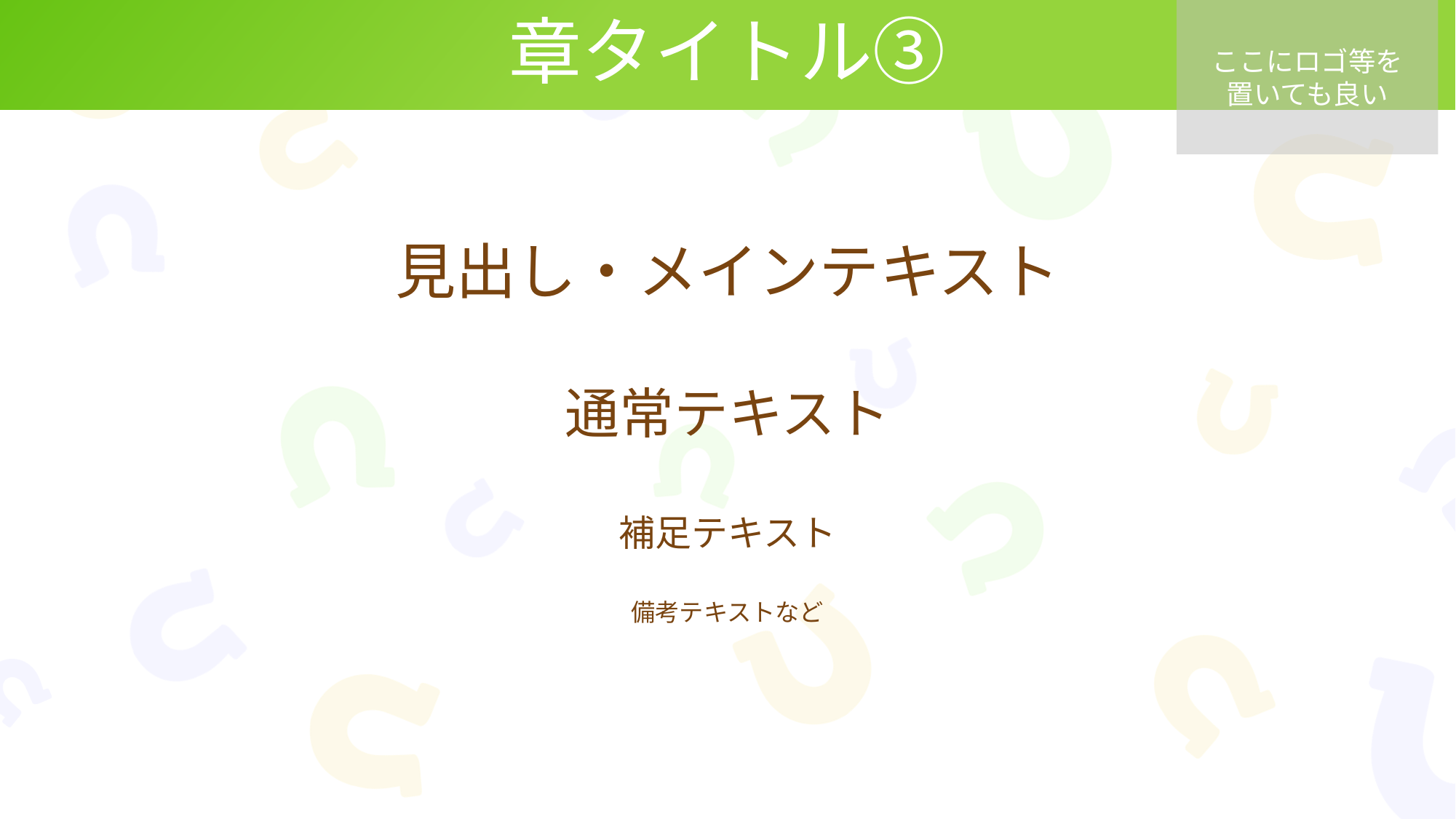

ここにロゴ等を
置いても良い
章タイトル③
見出し・メインテキスト

通常テキスト

補足テキスト

備考テキストなど